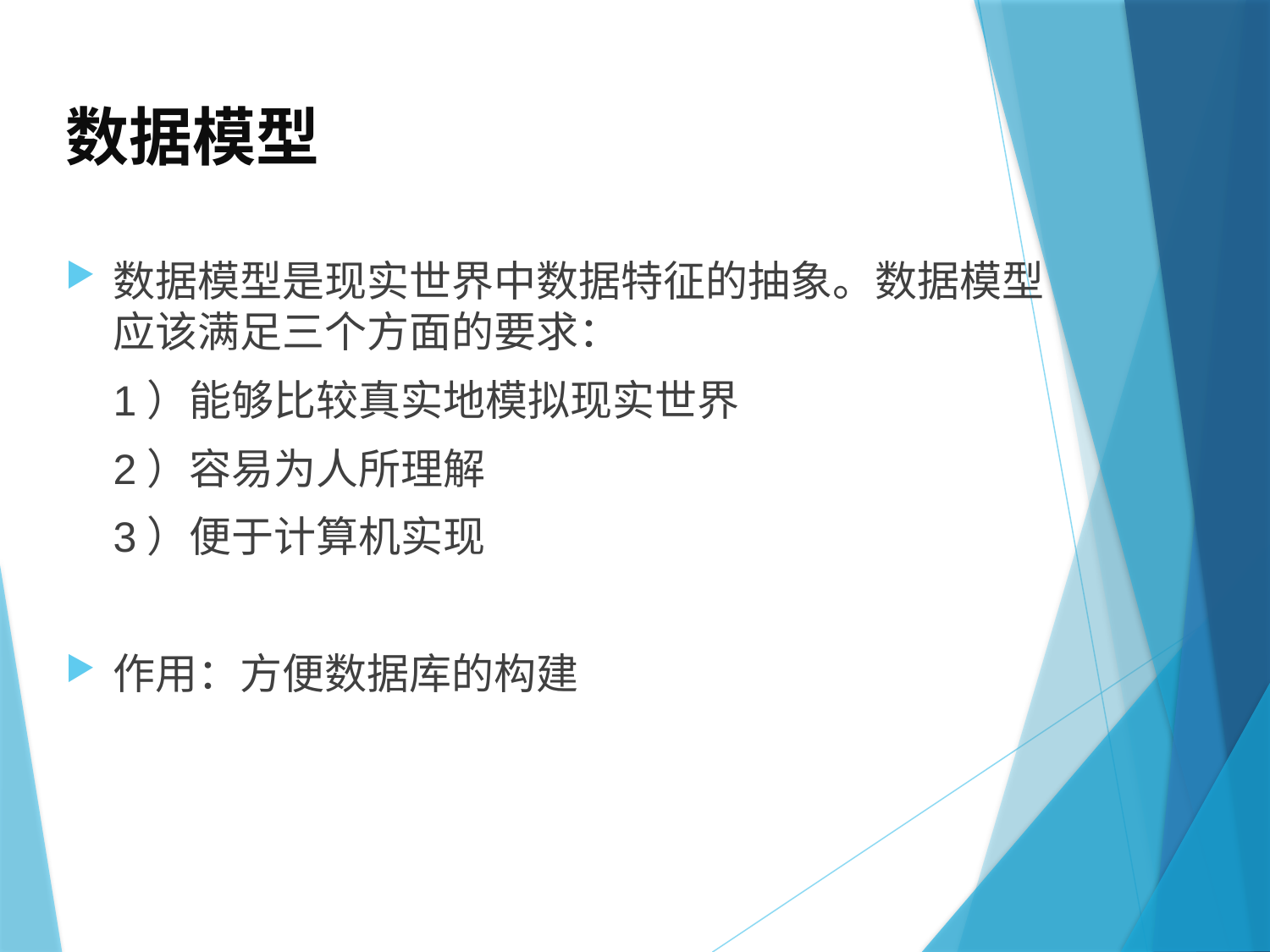

# 数据模型
数据模型是现实世界中数据特征的抽象。数据模型应该满足三个方面的要求：
    1）能够比较真实地模拟现实世界
    2）容易为人所理解
    3）便于计算机实现

作用：方便数据库的构建